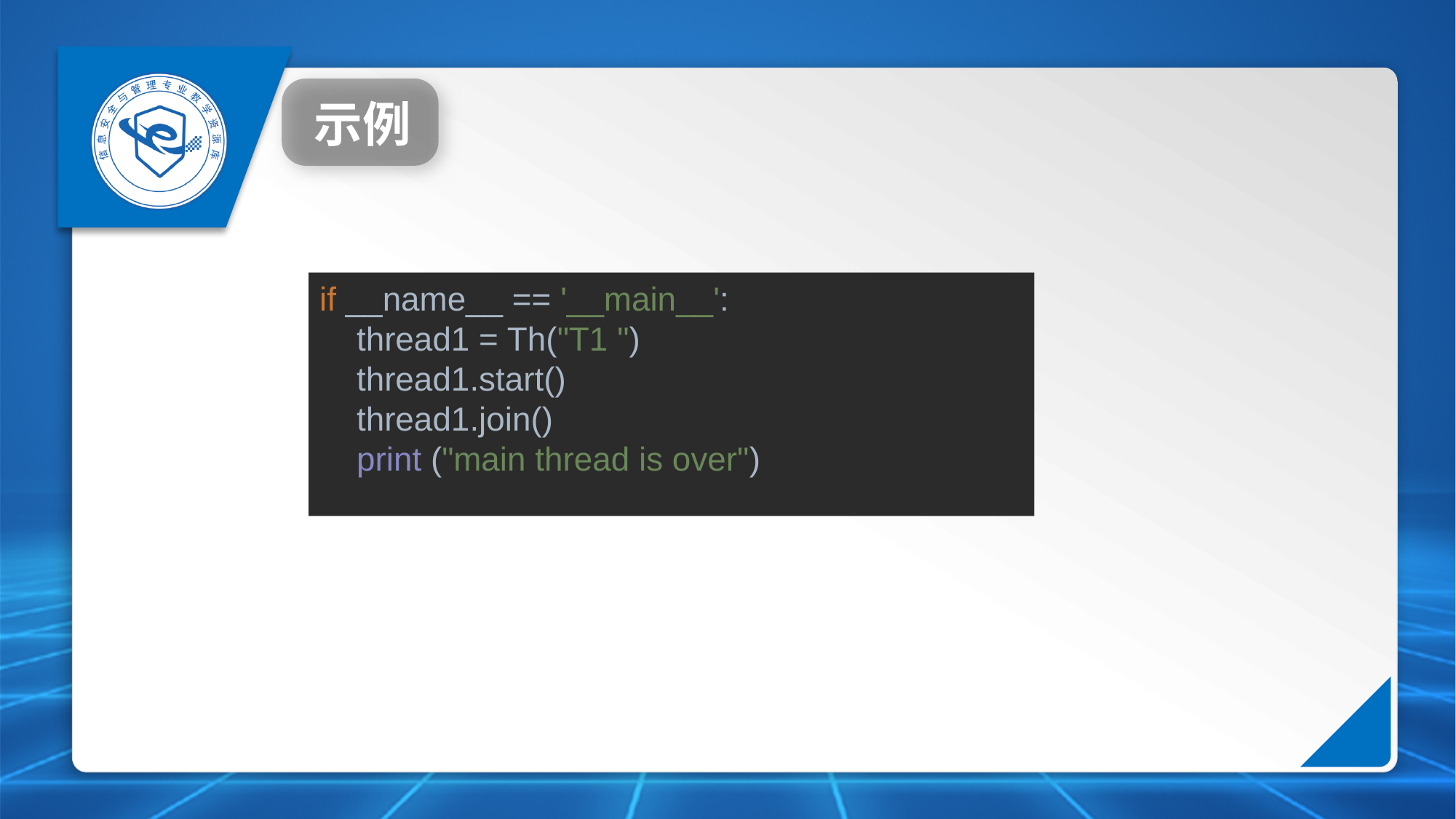

示例
if __name__ == '__main__':
    thread1 = Th("T1 ")
    thread1.start()
    thread1.join()
    print ("main thread is over")